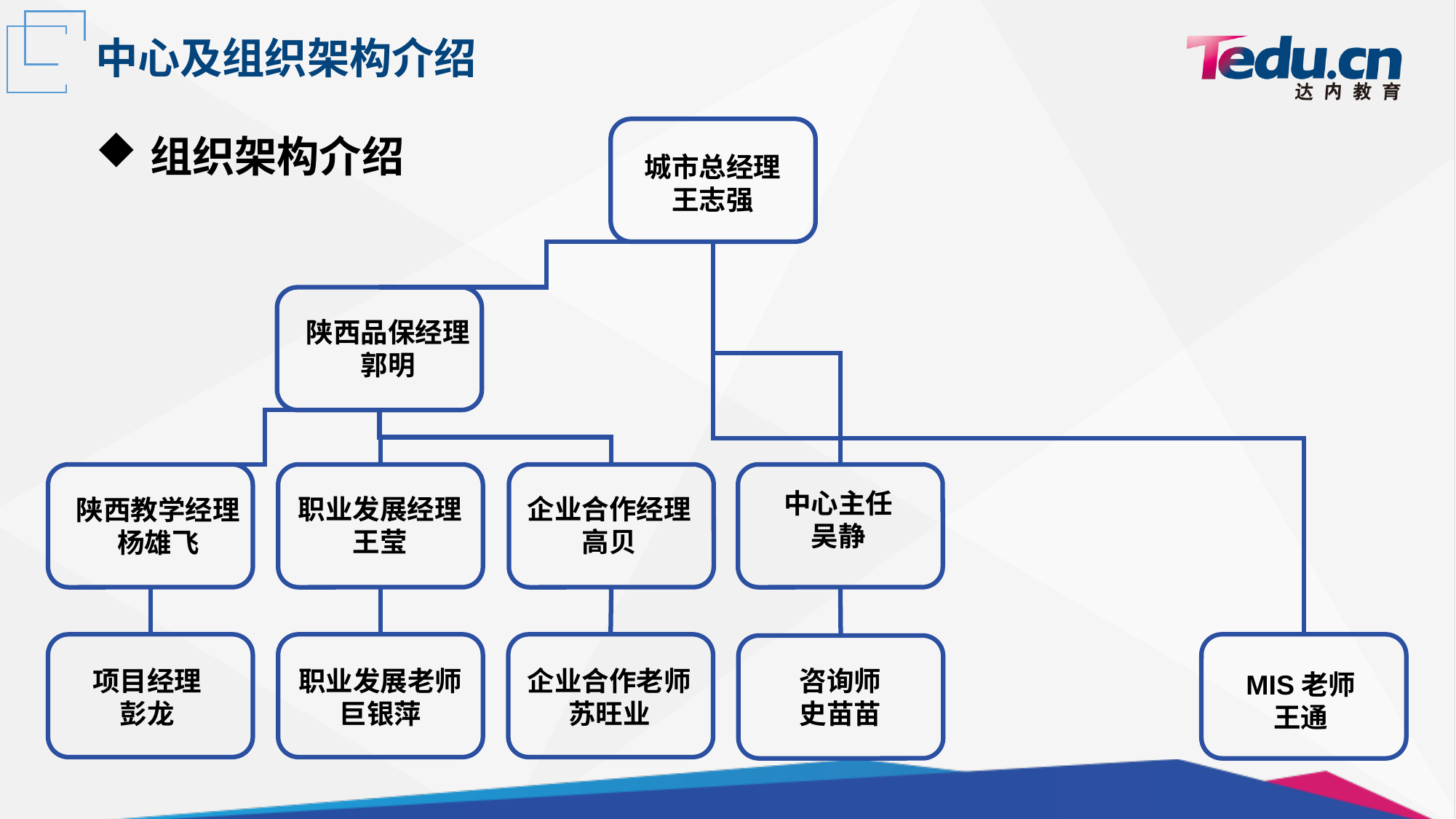

中心及组织架构介绍

城市总经理王志强

陕西品保经理
郭明

陕西教学经理杨雄飞

项目经理
彭龙

中心主任
吴静
职业发展经理王莹
企业合作经理高贝

职业发展老师
巨银萍
企业合作老师
苏旺业
咨询师
史苗苗
MIS老师
王通

组织架构介绍